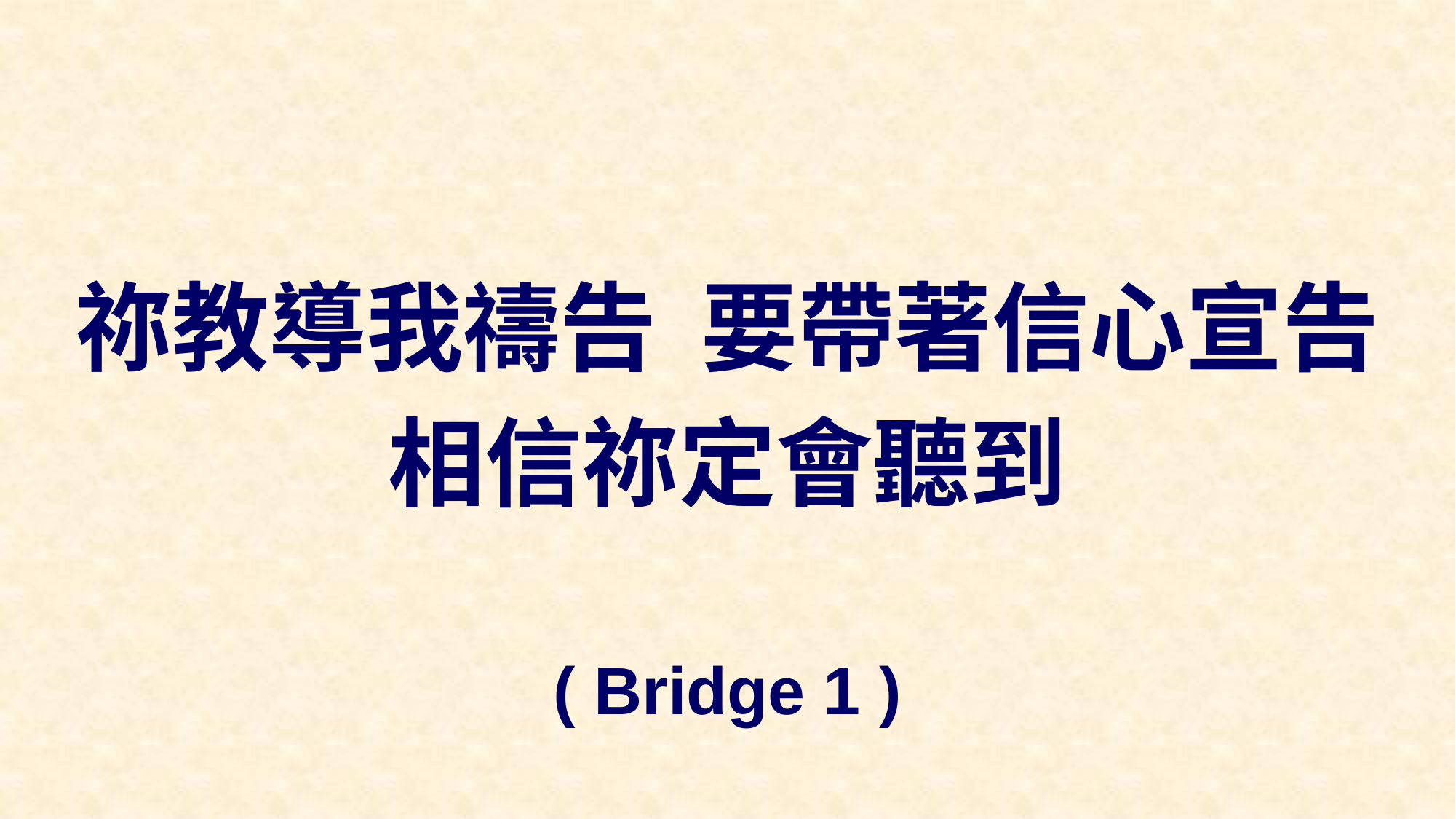

祢教導我禱告  要帶著信心宣告
相信祢定會聽到
( Bridge 1 )